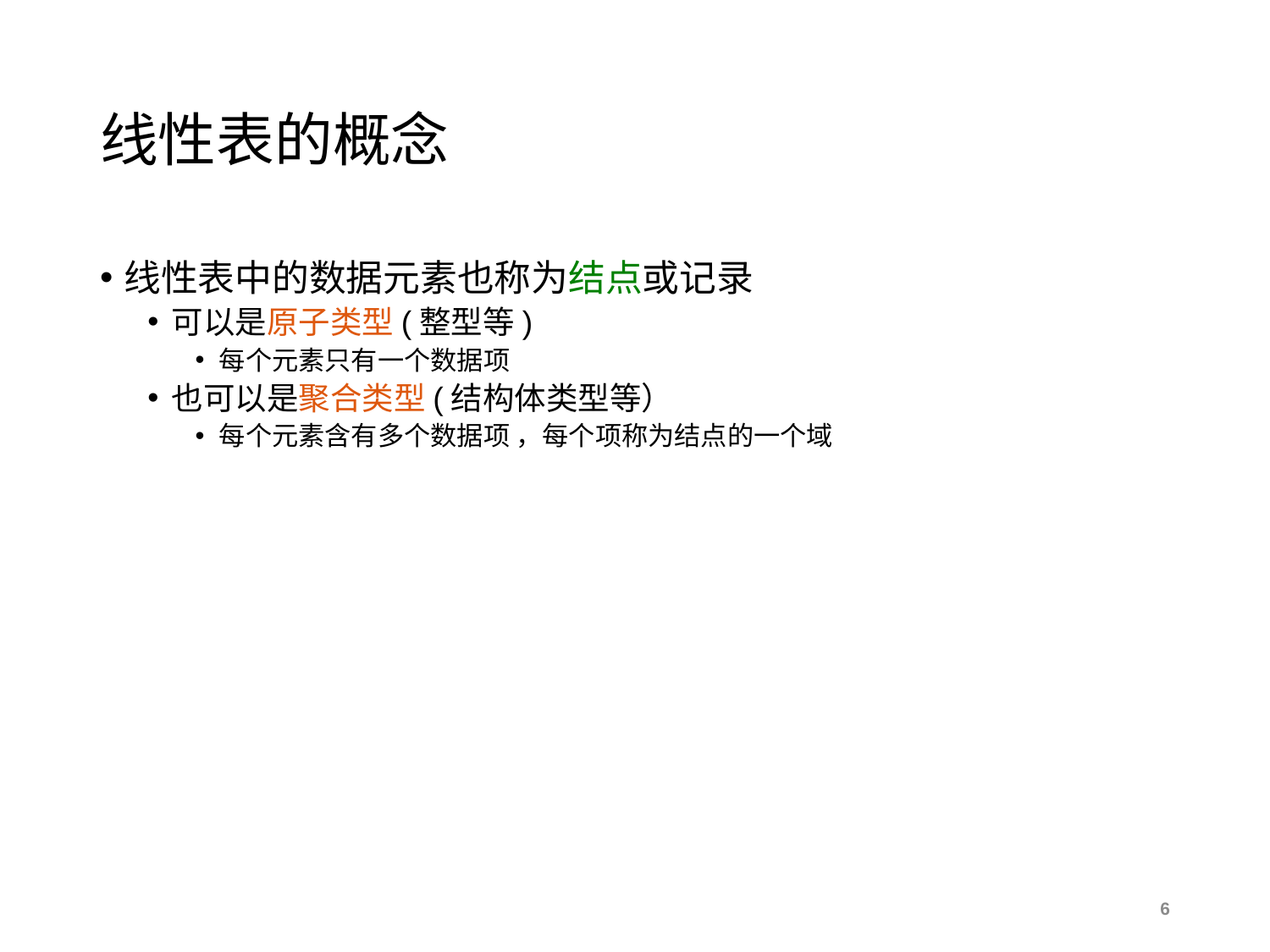

# 线性表的概念
线性表中的数据元素也称为结点或记录
可以是原子类型(整型等)
每个元素只有一个数据项
也可以是聚合类型(结构体类型等）
每个元素含有多个数据项 ，每个项称为结点的一个域
6